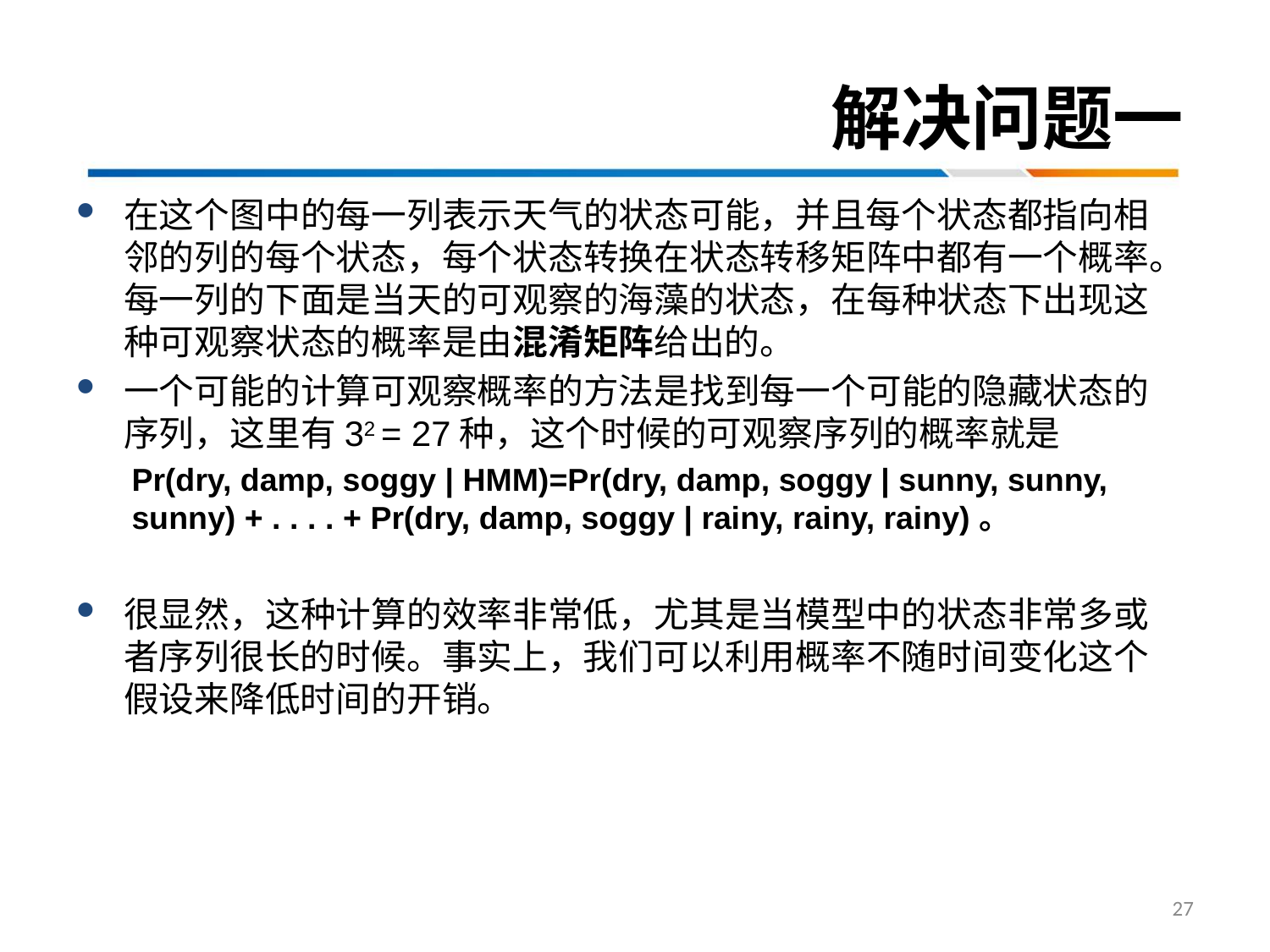

解决问题一
在这个图中的每一列表示天气的状态可能，并且每个状态都指向相邻的列的每个状态，每个状态转换在状态转移矩阵中都有一个概率。每一列的下面是当天的可观察的海藻的状态，在每种状态下出现这种可观察状态的概率是由混淆矩阵给出的。
一个可能的计算可观察概率的方法是找到每一个可能的隐藏状态的序列，这里有32 = 27种，这个时候的可观察序列的概率就是
Pr(dry, damp, soggy | HMM)=Pr(dry, damp, soggy | sunny, sunny, sunny) + . . . . + Pr(dry, damp, soggy | rainy, rainy, rainy)。

很显然，这种计算的效率非常低，尤其是当模型中的状态非常多或者序列很长的时候。事实上，我们可以利用概率不随时间变化这个假设来降低时间的开销。

27